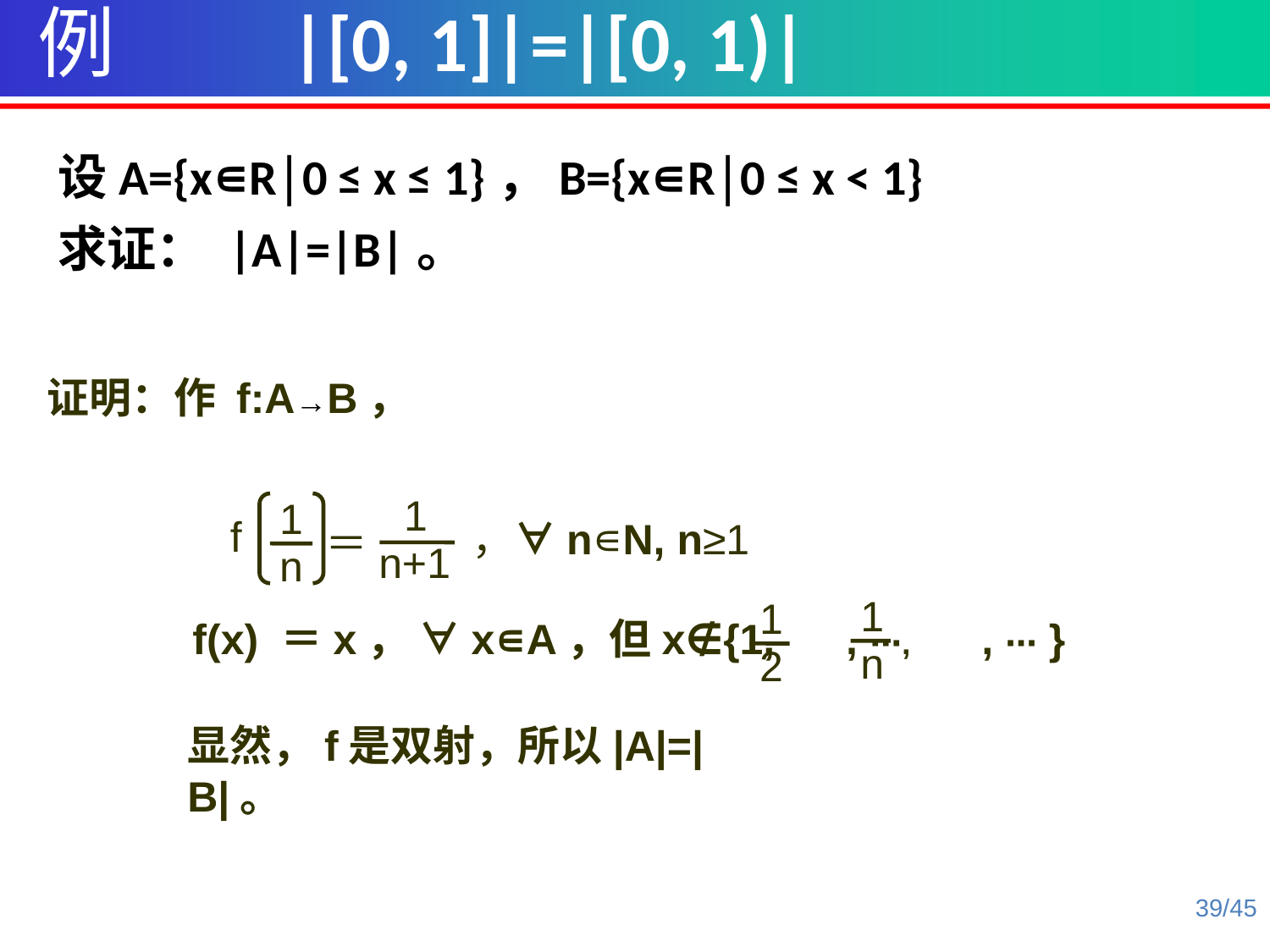

例         |[0, 1]|=|[0, 1)|
设A={x∊R│0 ≤ x ≤ 1}，B={x∊R│0 ≤ x < 1}
求证： |A|=|B|。
证明：作 f:A→B，

1
1

f
，∀n∊N, n≥1
＝
n+1
n

1
n

1
2

f(x) ＝x， ∀x∊A，但x∉{1,      , ⋯,      , ⋯ }
显然，f是双射，所以|A|=|B|。
39/45